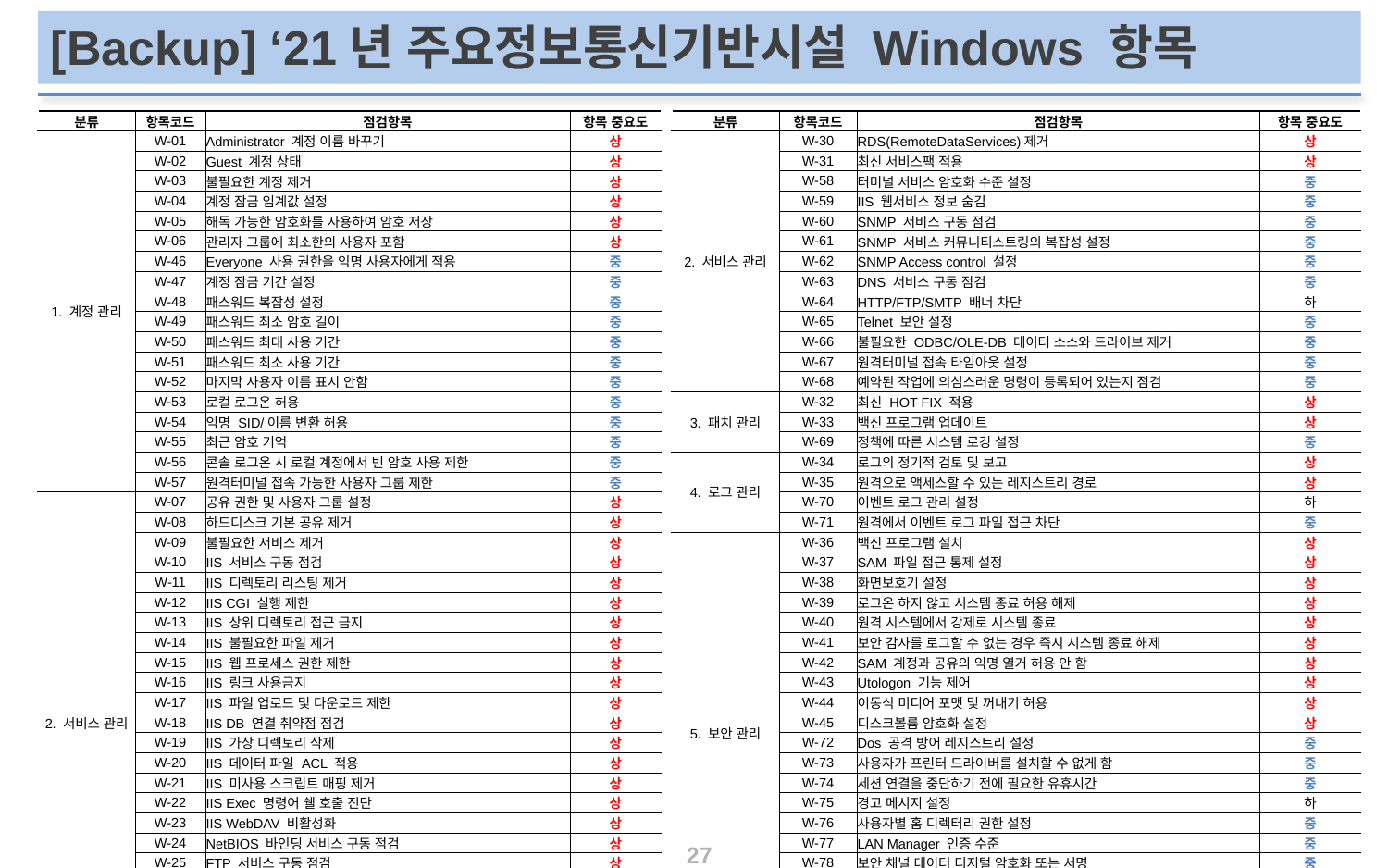

# [Backup] ‘21년 주요정보통신기반시설 Windows 항목
| 분류 | 항목코드 | 점검항목 | 항목 중요도 |
| --- | --- | --- | --- |
| 2. 서비스 관리 | W-30 | RDS(RemoteDataServices)제거 | 상 |
|  | W-31 | 최신 서비스팩 적용 | 상 |
|  | W-58 | 터미널 서비스 암호화 수준 설정 | 중 |
|  | W-59 | IIS 웹서비스 정보 숨김 | 중 |
|  | W-60 | SNMP 서비스 구동 점검 | 중 |
|  | W-61 | SNMP 서비스 커뮤니티스트링의 복잡성 설정 | 중 |
|  | W-62 | SNMP Access control 설정 | 중 |
|  | W-63 | DNS 서비스 구동 점검 | 중 |
|  | W-64 | HTTP/FTP/SMTP 배너 차단 | 하 |
|  | W-65 | Telnet 보안 설정 | 중 |
|  | W-66 | 불필요한 ODBC/OLE-DB 데이터 소스와 드라이브 제거 | 중 |
|  | W-67 | 원격터미널 접속 타임아웃 설정 | 중 |
|  | W-68 | 예약된 작업에 의심스러운 명령이 등록되어 있는지 점검 | 중 |
| 3. 패치 관리 | W-32 | 최신 HOT FIX 적용 | 상 |
|  | W-33 | 백신 프로그램 업데이트 | 상 |
|  | W-69 | 정책에 따른 시스템 로깅 설정 | 중 |
| 4. 로그 관리 | W-34 | 로그의 정기적 검토 및 보고 | 상 |
|  | W-35 | 원격으로 액세스할 수 있는 레지스트리 경로 | 상 |
|  | W-70 | 이벤트 로그 관리 설정 | 하 |
|  | W-71 | 원격에서 이벤트 로그 파일 접근 차단 | 중 |
| 5. 보안 관리 | W-36 | 백신 프로그램 설치 | 상 |
|  | W-37 | SAM 파일 접근 통제 설정 | 상 |
|  | W-38 | 화면보호기 설정 | 상 |
|  | W-39 | 로그온 하지 않고 시스템 종료 허용 해제 | 상 |
|  | W-40 | 원격 시스템에서 강제로 시스템 종료 | 상 |
|  | W-41 | 보안 감사를 로그할 수 없는 경우 즉시 시스템 종료 해제 | 상 |
|  | W-42 | SAM 계정과 공유의 익명 열거 허용 안 함 | 상 |
|  | W-43 | Utologon 기능 제어 | 상 |
|  | W-44 | 이동식 미디어 포맷 및 꺼내기 허용 | 상 |
|  | W-45 | 디스크볼륨 암호화 설정 | 상 |
|  | W-72 | Dos 공격 방어 레지스트리 설정 | 중 |
|  | W-73 | 사용자가 프린터 드라이버를 설치할 수 없게 함 | 중 |
|  | W-74 | 세션 연결을 중단하기 전에 필요한 유휴시간 | 중 |
|  | W-75 | 경고 메시지 설정 | 하 |
|  | W-76 | 사용자별 홈 디렉터리 권한 설정 | 중 |
|  | W-77 | LAN Manager 인증 수준 | 중 |
|  | W-78 | 보안 채널 데이터 디지털 암호화 또는 서명 | 중 |
|  | W-79 | 파일 및 디렉토리 보호 | 중 |
|  | W-80 | 컴퓨터 계정 암호 최대 사용 기간 | 중 |
|  | W-81 | 시작 프로그램 목록 분석 | 중 |
| 6. DB 관리 | W-82 | Windows 인증 모드 사용 | 중 |
| 분류 | 항목코드 | 점검항목 | 항목 중요도 |
| --- | --- | --- | --- |
| 1. 계정 관리 | W-01 | Administrator 계정 이름 바꾸기 | 상 |
|  | W-02 | Guest 계정 상태 | 상 |
|  | W-03 | 불필요한 계정 제거 | 상 |
|  | W-04 | 계정 잠금 임계값 설정 | 상 |
|  | W-05 | 해독 가능한 암호화를 사용하여 암호 저장 | 상 |
|  | W-06 | 관리자 그룹에 최소한의 사용자 포함 | 상 |
|  | W-46 | Everyone 사용 권한을 익명 사용자에게 적용 | 중 |
|  | W-47 | 계정 잠금 기간 설정 | 중 |
|  | W-48 | 패스워드 복잡성 설정 | 중 |
|  | W-49 | 패스워드 최소 암호 길이 | 중 |
|  | W-50 | 패스워드 최대 사용 기간 | 중 |
|  | W-51 | 패스워드 최소 사용 기간 | 중 |
|  | W-52 | 마지막 사용자 이름 표시 안함 | 중 |
|  | W-53 | 로컬 로그온 허용 | 중 |
|  | W-54 | 익명 SID/이름 변환 허용 | 중 |
|  | W-55 | 최근 암호 기억 | 중 |
|  | W-56 | 콘솔 로그온 시 로컬 계정에서 빈 암호 사용 제한 | 중 |
|  | W-57 | 원격터미널 접속 가능한 사용자 그룹 제한 | 중 |
| 2. 서비스 관리 | W-07 | 공유 권한 및 사용자 그룹 설정 | 상 |
|  | W-08 | 하드디스크 기본 공유 제거 | 상 |
|  | W-09 | 불필요한 서비스 제거 | 상 |
|  | W-10 | IIS 서비스 구동 점검 | 상 |
|  | W-11 | IIS 디렉토리 리스팅 제거 | 상 |
|  | W-12 | IIS CGI 실행 제한 | 상 |
|  | W-13 | IIS 상위 디렉토리 접근 금지 | 상 |
|  | W-14 | IIS 불필요한 파일 제거 | 상 |
|  | W-15 | IIS 웹 프로세스 권한 제한 | 상 |
|  | W-16 | IIS 링크 사용금지 | 상 |
|  | W-17 | IIS 파일 업로드 및 다운로드 제한 | 상 |
|  | W-18 | IIS DB 연결 취약점 점검 | 상 |
|  | W-19 | IIS 가상 디렉토리 삭제 | 상 |
|  | W-20 | IIS 데이터 파일 ACL 적용 | 상 |
|  | W-21 | IIS 미사용 스크립트 매핑 제거 | 상 |
|  | W-22 | IIS Exec 명령어 쉘 호출 진단 | 상 |
|  | W-23 | IIS WebDAV 비활성화 | 상 |
|  | W-24 | NetBIOS 바인딩 서비스 구동 점검 | 상 |
|  | W-25 | FTP 서비스 구동 점검 | 상 |
|  | W-26 | FTP 디렉토리 접근권한 설정 | 상 |
|  | W-27 | Anonymouse FTP 금지 | 상 |
|  | W-28 | FTP 접근 제어 설정 | 상 |
|  | W-29 | DNS Zone Transfer 설정 | 상 |
27